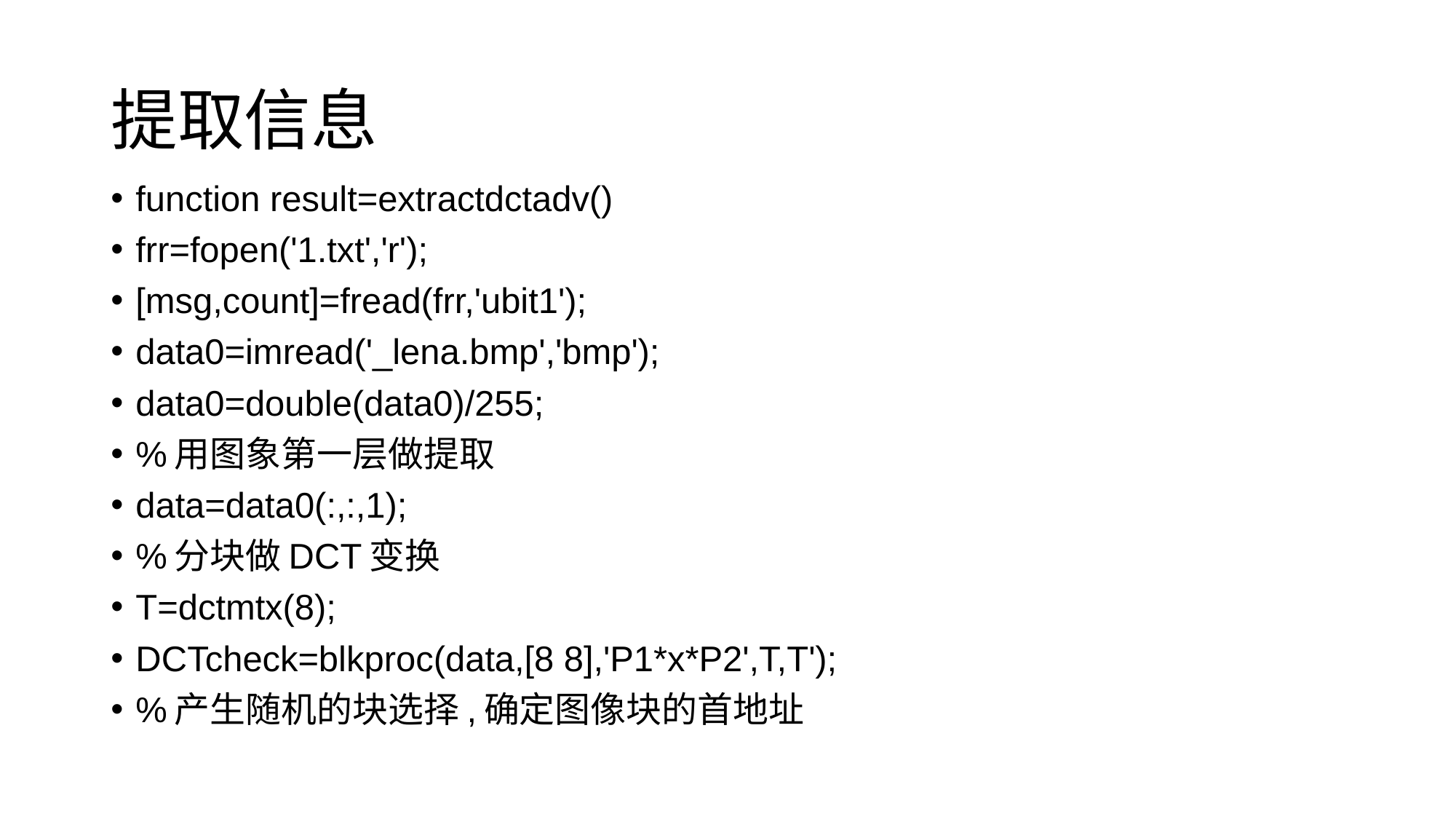

# 提取信息
function result=extractdctadv()
frr=fopen('1.txt','r');
[msg,count]=fread(frr,'ubit1');
data0=imread('_lena.bmp','bmp');
data0=double(data0)/255;
%用图象第一层做提取
data=data0(:,:,1);
%分块做DCT变换
T=dctmtx(8);
DCTcheck=blkproc(data,[8 8],'P1*x*P2',T,T');
%产生随机的块选择,确定图像块的首地址